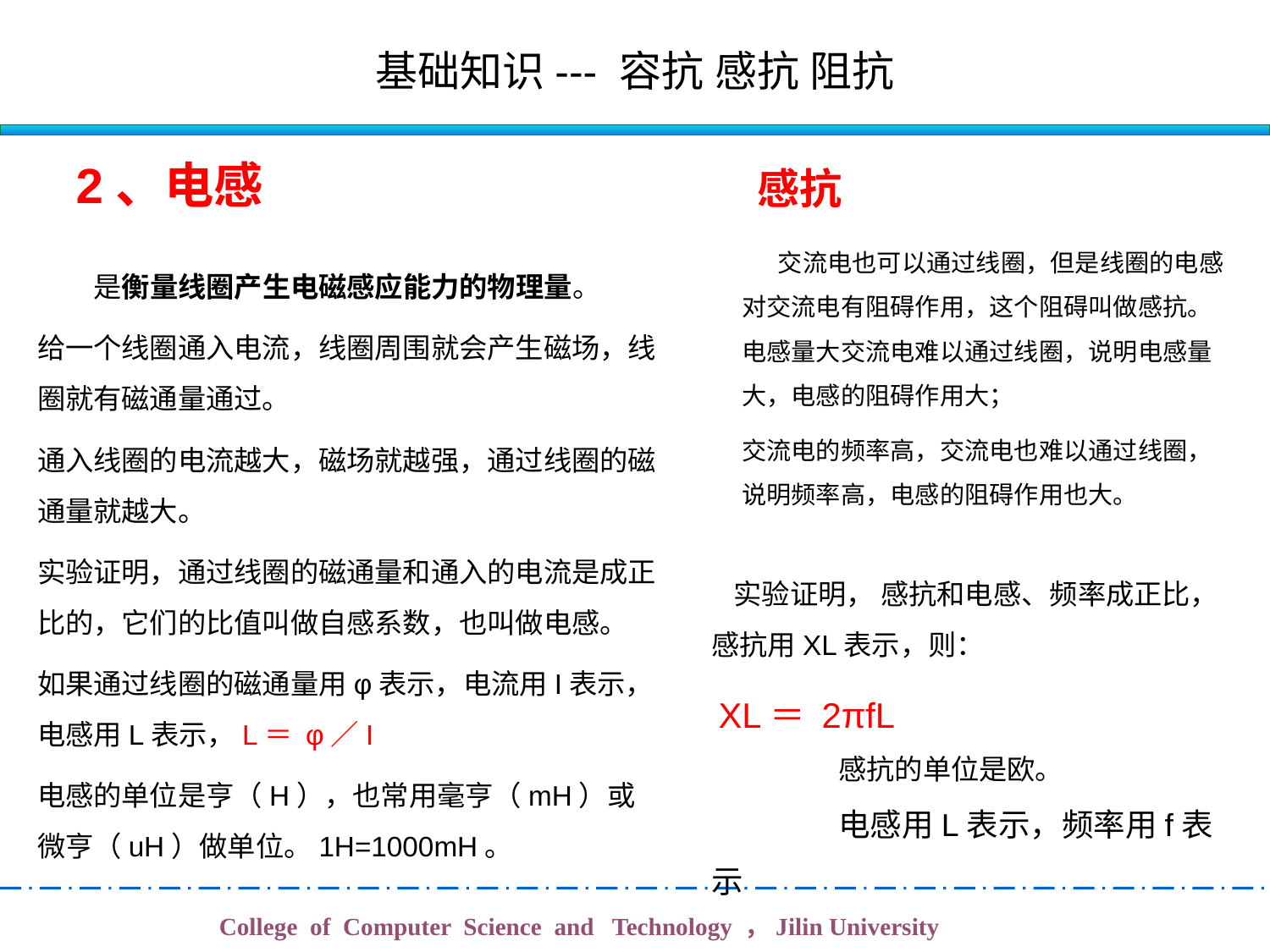

# 基础知识--- 容抗 感抗 阻抗
2、电感
感抗
 　交流电也可以通过线圈，但是线圈的电感对交流电有阻碍作用，这个阻碍叫做感抗。电感量大交流电难以通过线圈，说明电感量大，电感的阻碍作用大；
交流电的频率高，交流电也难以通过线圈，说明频率高，电感的阻碍作用也大。
　　是衡量线圈产生电磁感应能力的物理量。
给一个线圈通入电流，线圈周围就会产生磁场，线圈就有磁通量通过。
通入线圈的电流越大，磁场就越强，通过线圈的磁通量就越大。
实验证明，通过线圈的磁通量和通入的电流是成正比的，它们的比值叫做自感系数，也叫做电感。
如果通过线圈的磁通量用φ表示，电流用I表示，电感用L表示，L＝ φ／I
电感的单位是亨（H），也常用毫亨（mH）或微亨（uH）做单位。1H=1000mH。
   实验证明， 感抗和电感、频率成正比，感抗用XL表示，则：
 XL＝ 2πfL
	感抗的单位是欧。
	电感用L表示，频率用f表示